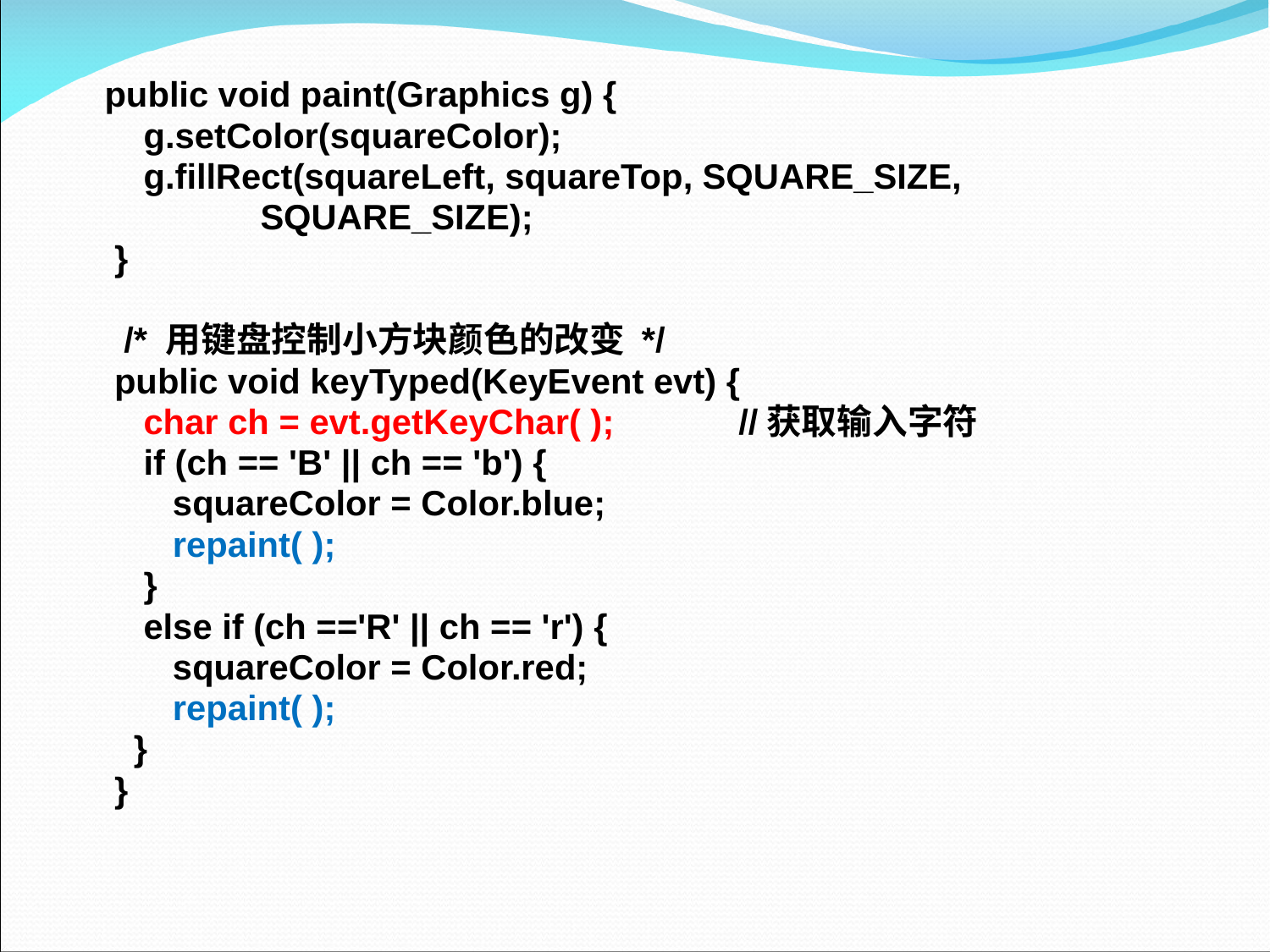

public void paint(Graphics g) {
        g.setColor(squareColor);
        g.fillRect(squareLeft, squareTop, SQUARE_SIZE,
                    SQUARE_SIZE);
     }

      /* 用键盘控制小方块颜色的改变 */
     public void keyTyped(KeyEvent evt) {
        char ch = evt.getKeyChar( );         	//获取输入字符
        if (ch == 'B' || ch == 'b') {
           squareColor = Color.blue;
           repaint( );
        }
        else if (ch =='R' || ch == 'r') {
           squareColor = Color.red;
           repaint( );
       }
     }